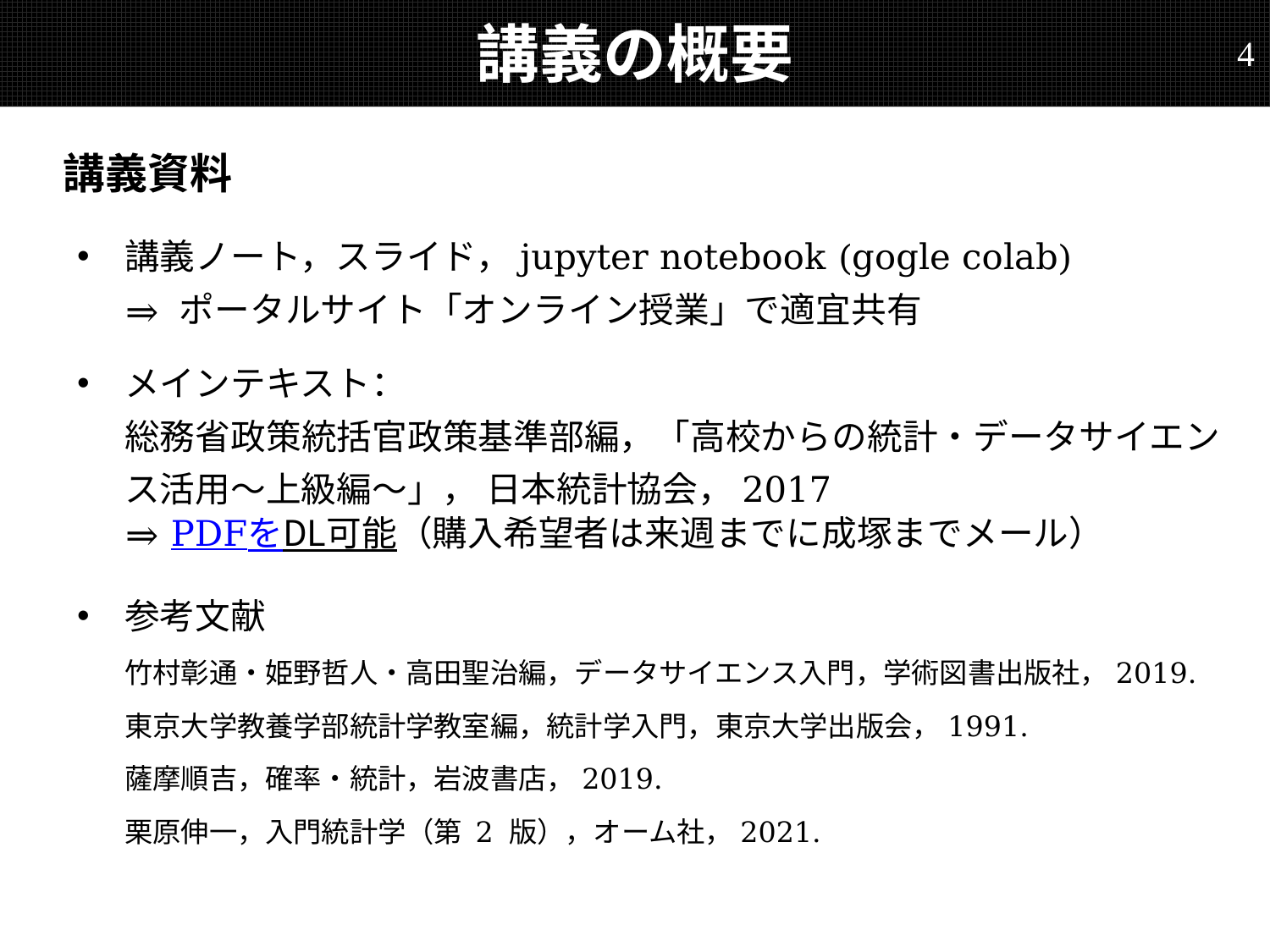

# 講義の概要
4
講義資料
講義ノート，スライド，jupyter notebook (gogle colab)
⇒ ポータルサイト「オンライン授業」で適宜共有
メインテキスト：
総務省政策統括官政策基準部編，「高校からの統計・データサイエンス活用〜上級編〜」， 日本統計協会，2017
⇒ PDFをDL可能（購入希望者は来週までに成塚までメール）
参考文献
竹村彰通・姫野哲人・高田聖治編，データサイエンス入門，学術図書出版社，2019.
東京大学教養学部統計学教室編，統計学入門，東京大学出版会，1991.
薩摩順吉，確率・統計，岩波書店，2019.
栗原伸一，入門統計学（第 2 版），オーム社，2021.